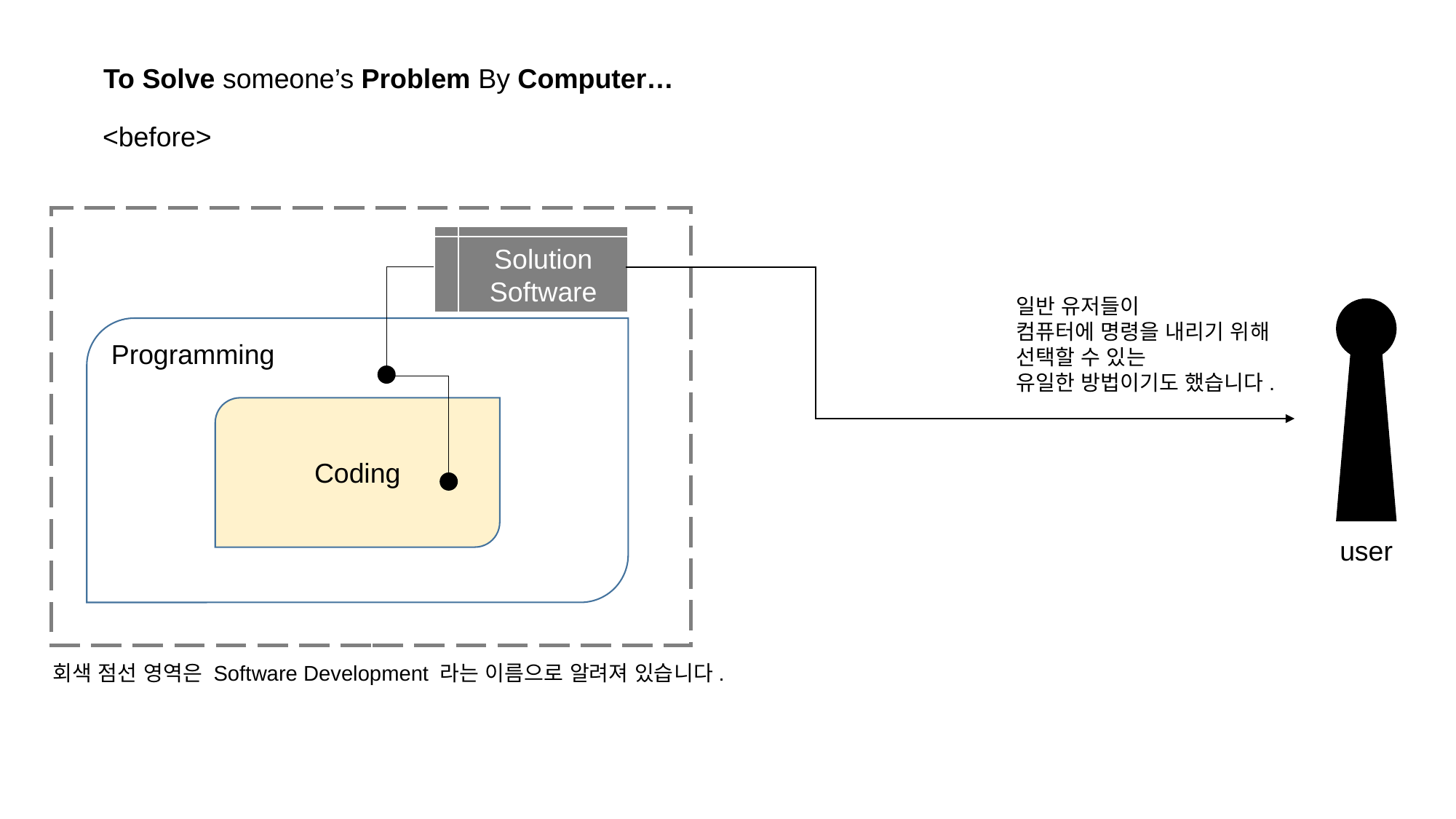

To Solve someone’s Problem By Computer…
<before>

Solution
Software

일반 유저들이
컴퓨터에 명령을 내리기 위해
선택할 수 있는
유일한 방법이기도 했습니다.

Programming

Coding

user
회색 점선 영역은 Software Development 라는 이름으로 알려져 있습니다.